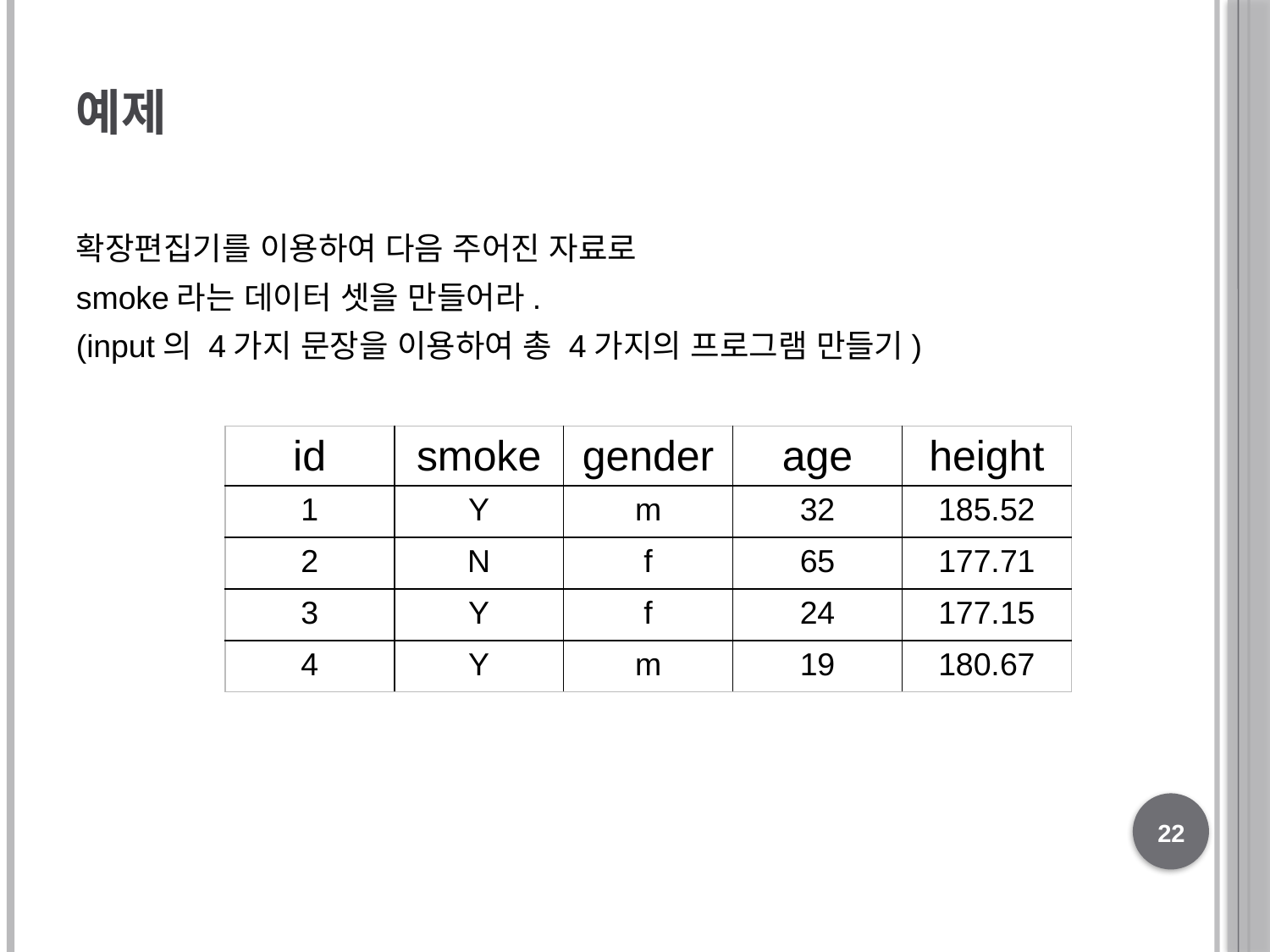

# 예제
확장편집기를 이용하여 다음 주어진 자료로
smoke라는 데이터 셋을 만들어라.
(input의 4가지 문장을 이용하여 총 4가지의 프로그램 만들기)
| id | smoke | gender | age | height |
| --- | --- | --- | --- | --- |
| 1 | Y | m | 32 | 185.52 |
| 2 | N | f | 65 | 177.71 |
| 3 | Y | f | 24 | 177.15 |
| 4 | Y | m | 19 | 180.67 |
22